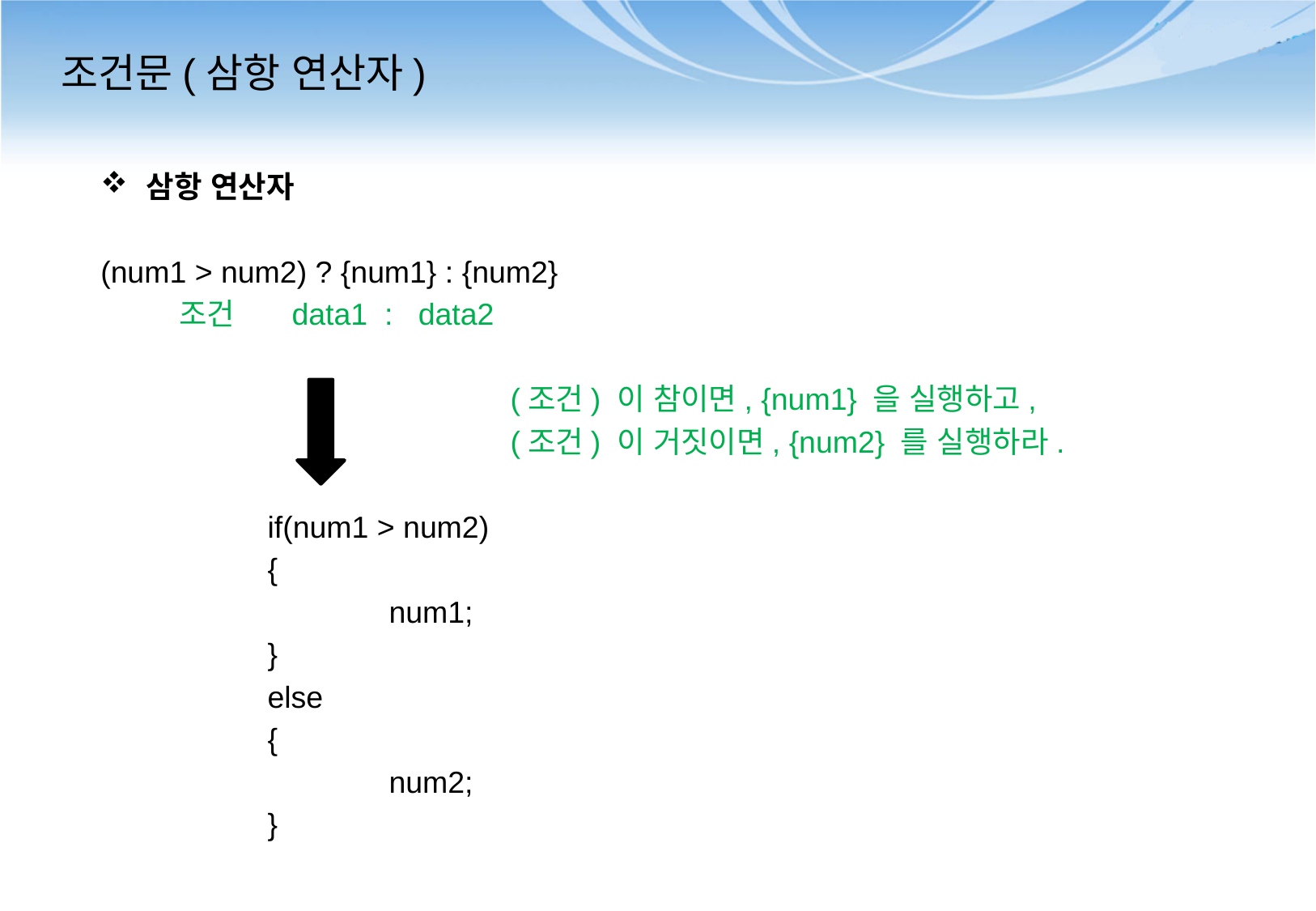

# 조건문(삼항 연산자)
삼항 연산자

(num1 > num2) ? {num1} : {num2}
	   조건	  data1  :   data2

				(조건) 이 참이면, {num1} 을 실행하고,
				(조건) 이 거짓이면, {num2} 를 실행하라.

		if(num1 > num2)
		{
			num1;
		}
		else
		{
			num2;
		}